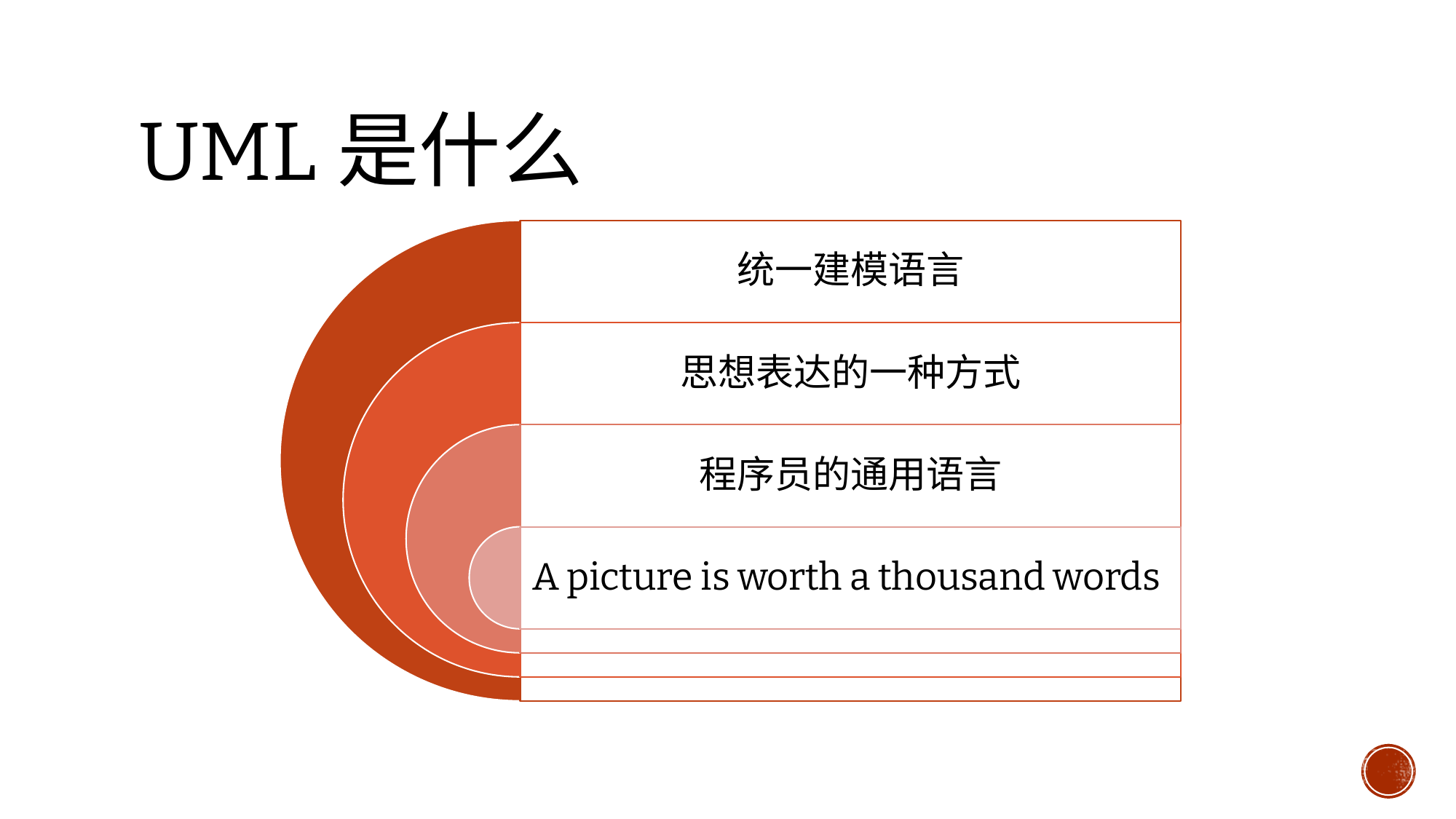

# UML是什么
统一建模语言
思想表达的一种方式
程序员的通用语言
A picture is worth a thousand words